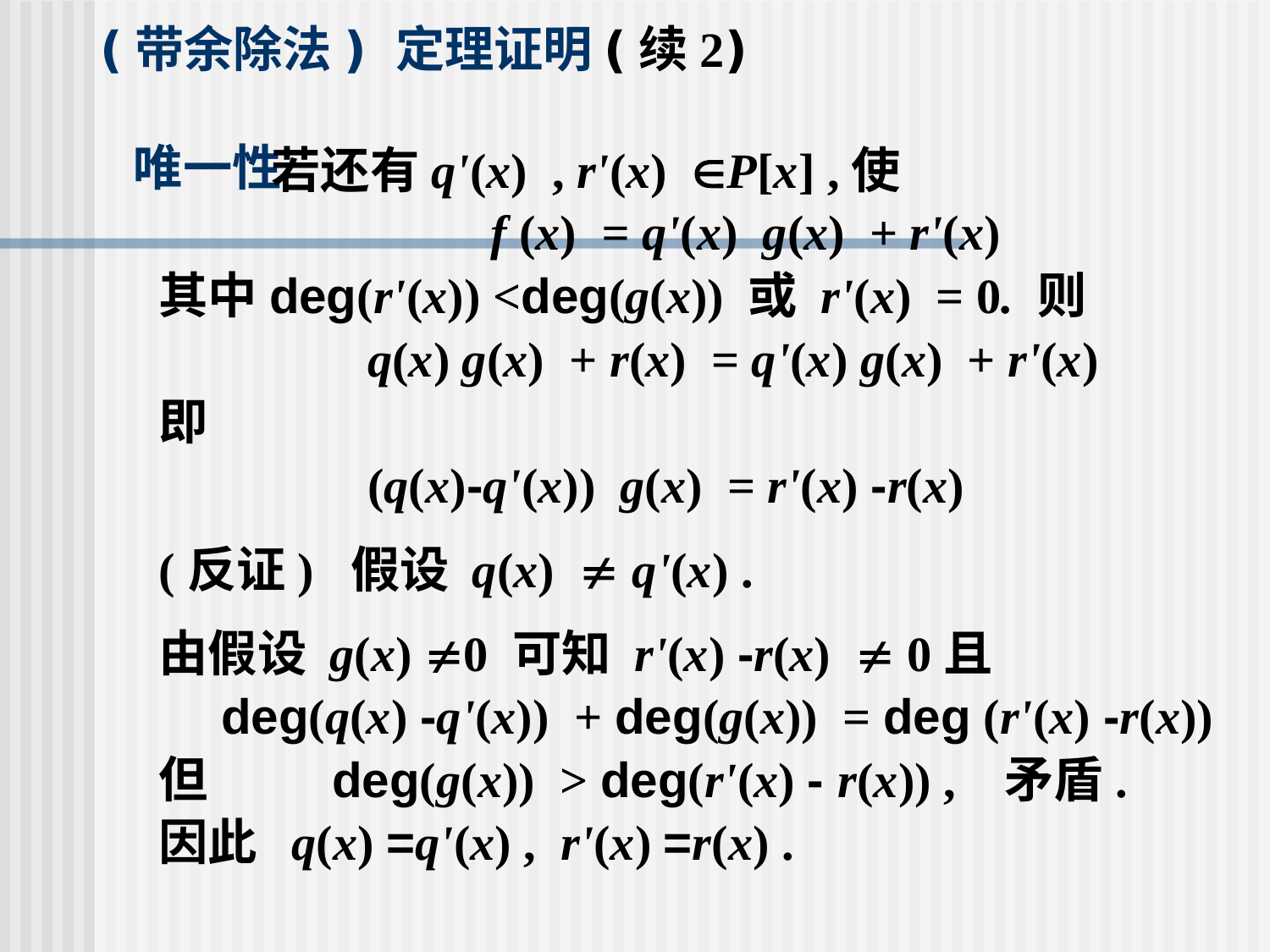

# (带余除法) 定理证明(续2) 唯一性
         若还有q'(x)  , r'(x)  ∈P[x] ,使
                           f (x)  = q'(x)  g(x)  + r'(x)
其中deg(r'(x)) <deg(g(x)) 或 r'(x)  = 0. 则
                 q(x) g(x)  + r(x)  = q'(x) g(x)  + r'(x)
即
                 (q(x)-q'(x))  g(x)  = r'(x) -r(x)
(反证)  假设 q(x)  ≠ q'(x) .
由假设 g(x) ≠0 可知 r'(x) -r(x)  ≠ 0且
     deg(q(x) -q'(x))  + deg(g(x))  = deg (r'(x) -r(x))
但          deg(g(x))  > deg(r'(x) - r(x)) ,   矛盾.
因此  q(x) =q'(x) ,  r'(x) =r(x) .